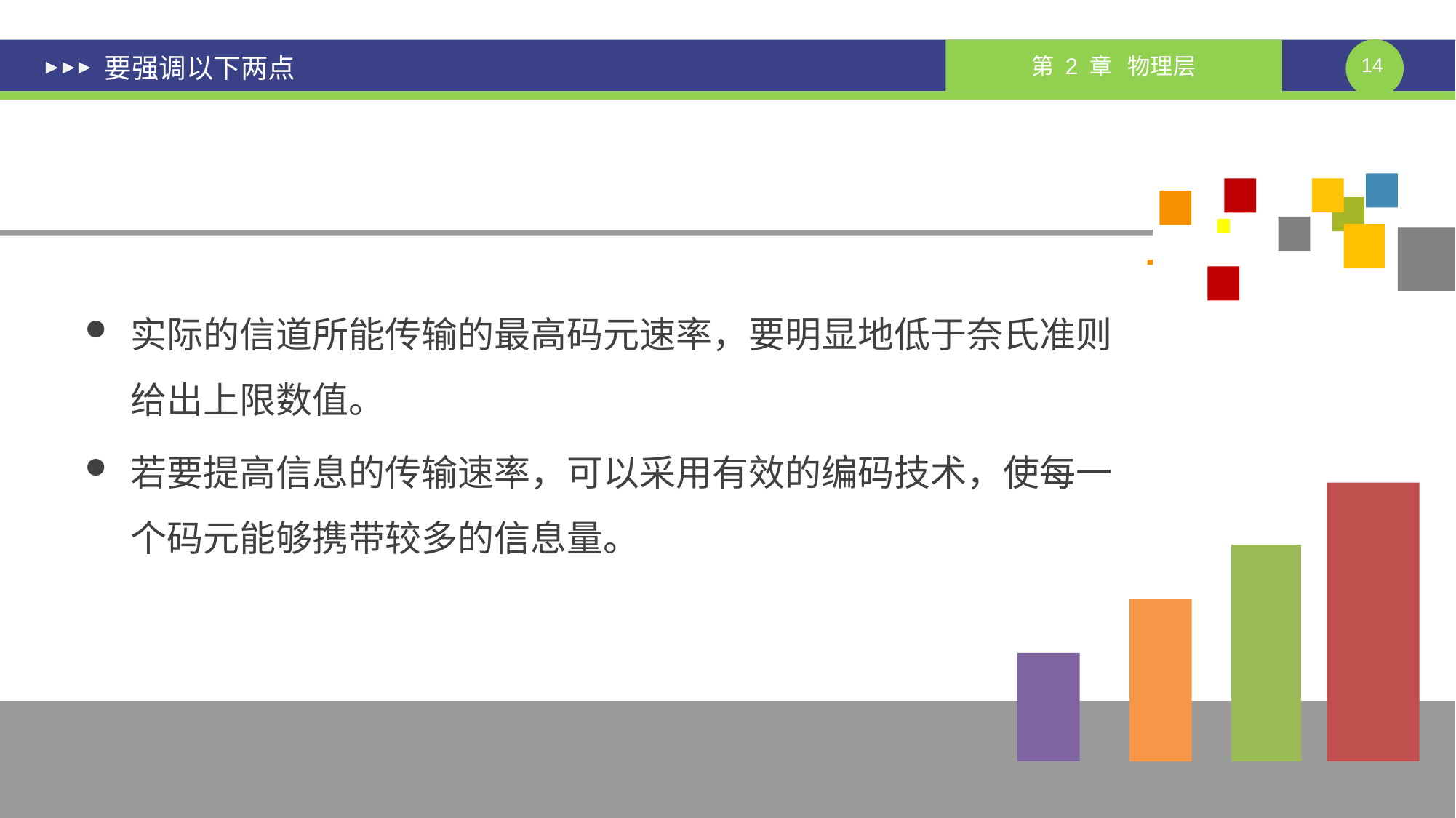

# 要强调以下两点

实际的信道所能传输的最高码元速率，要明显地低于奈氏准则给出上限数值。
若要提高信息的传输速率，可以采用有效的编码技术，使每一个码元能够携带较多的信息量。

课件制作人：谢钧 谢希仁